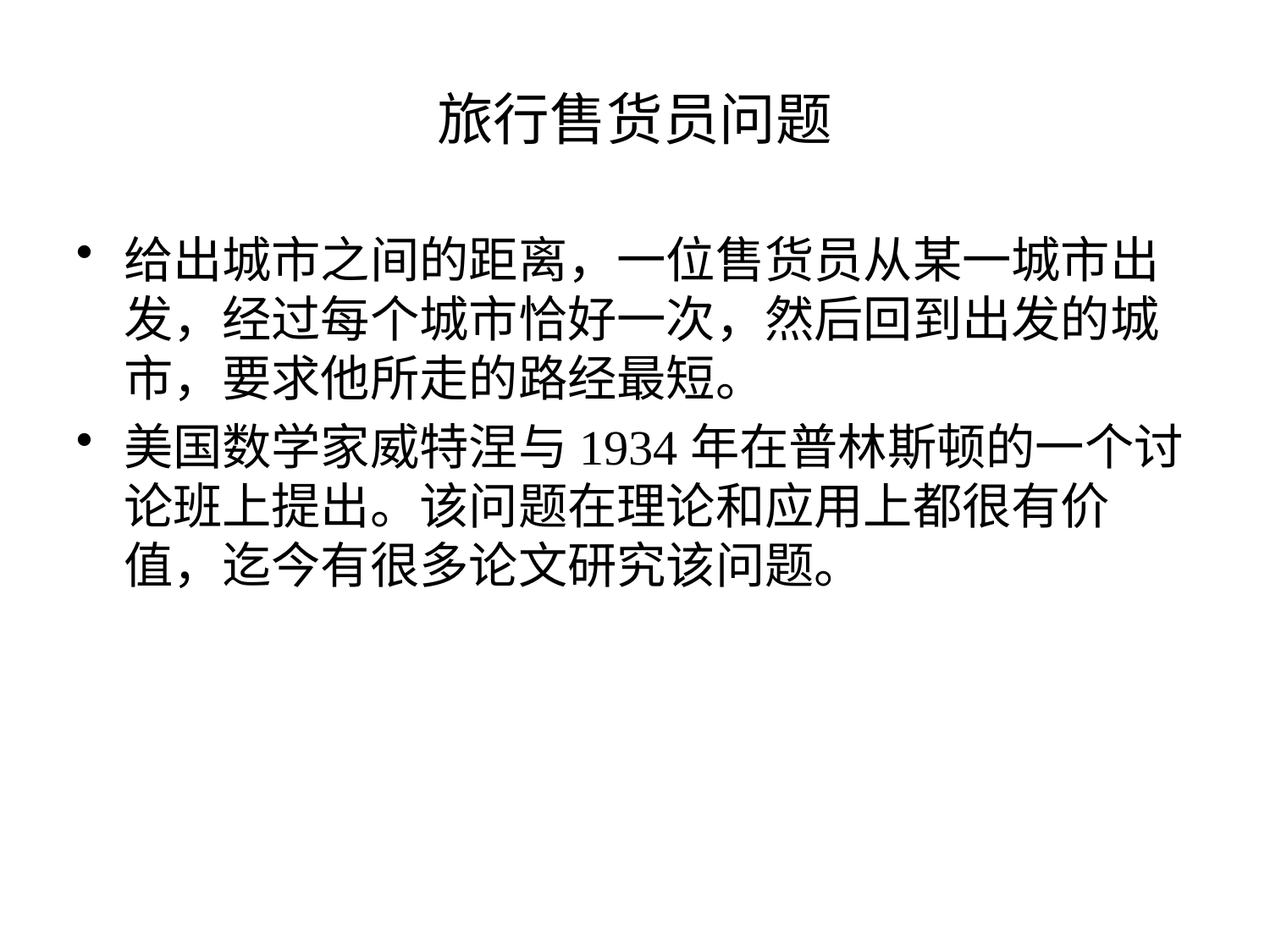

旅行售货员问题
#
给出城市之间的距离，一位售货员从某一城市出发，经过每个城市恰好一次，然后回到出发的城市，要求他所走的路经最短。
美国数学家威特涅与1934年在普林斯顿的一个讨论班上提出。该问题在理论和应用上都很有价值，迄今有很多论文研究该问题。